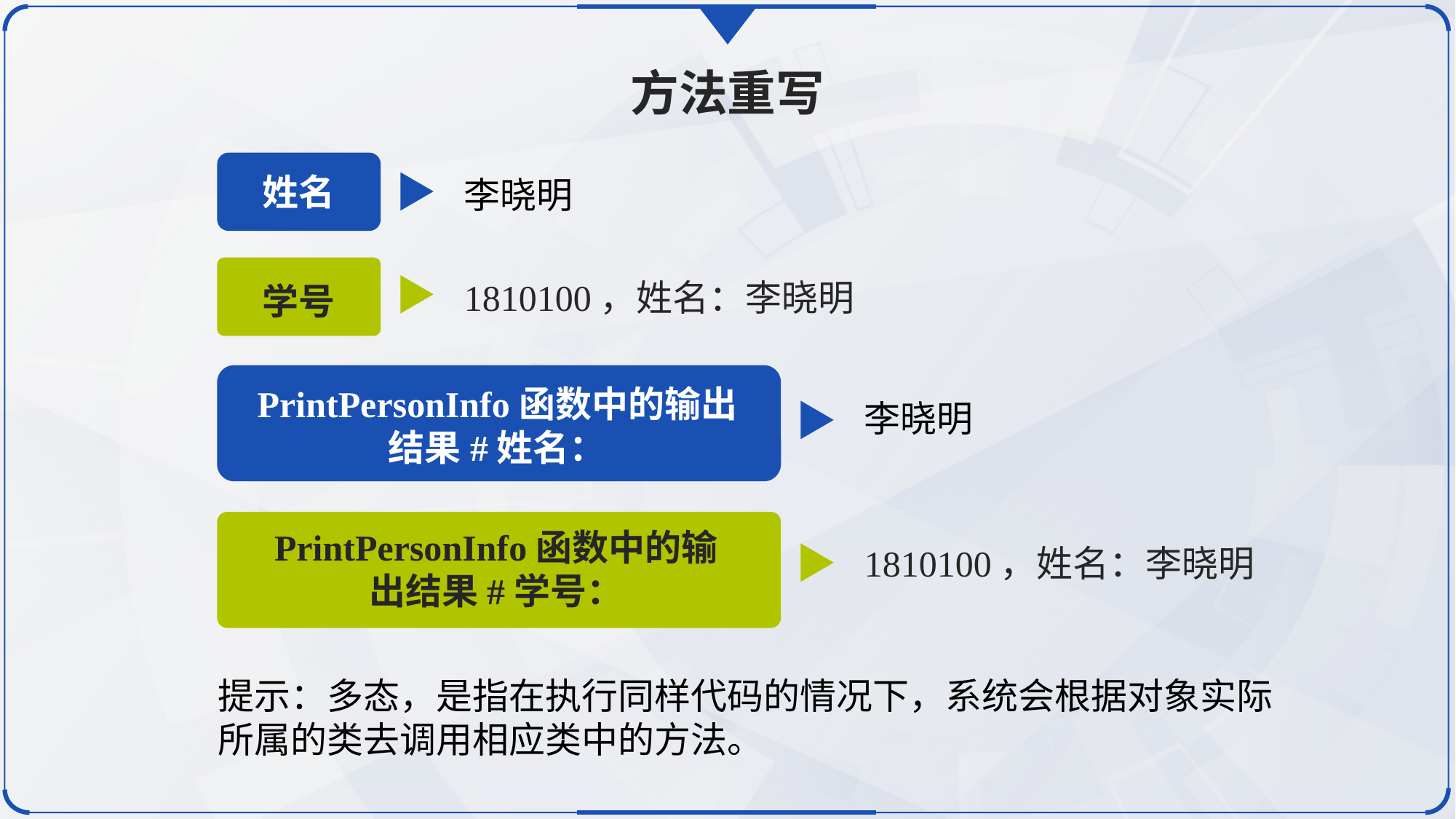

方法重写

姓名
李晓明

学号
1810100，姓名：李晓明

PrintPersonInfo函数中的输出结果#姓名：
李晓明

PrintPersonInfo函数中的输出结果#学号：
1810100，姓名：李晓明

提示：多态，是指在执行同样代码的情况下，系统会根据对象实际所属的类去调用相应类中的方法。